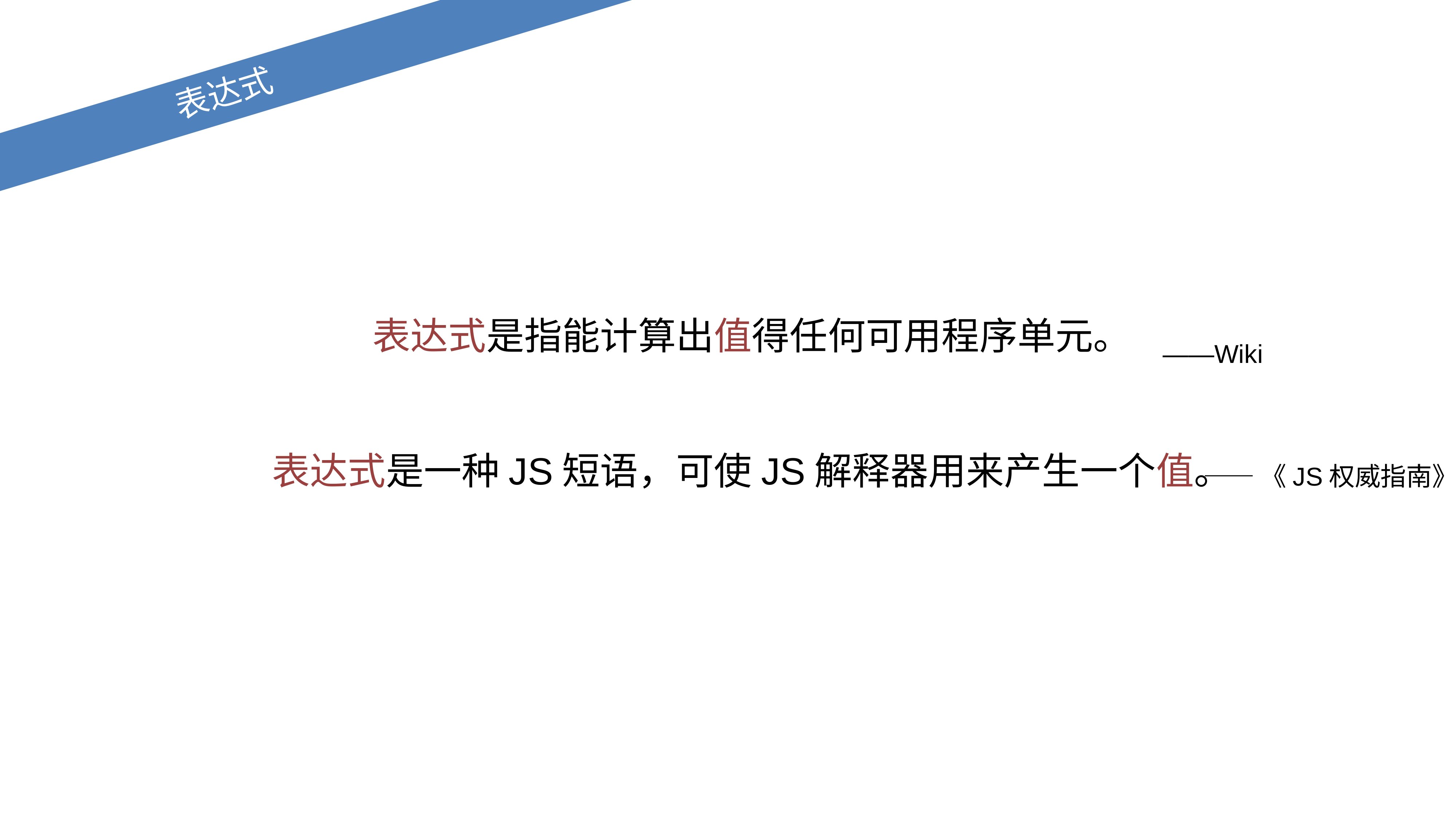

表达式
表达式是指能计算出值得任何可用程序单元。
——Wiki
表达式是一种JS短语，可使JS解释器用来产生一个值。
——《JS权威指南》